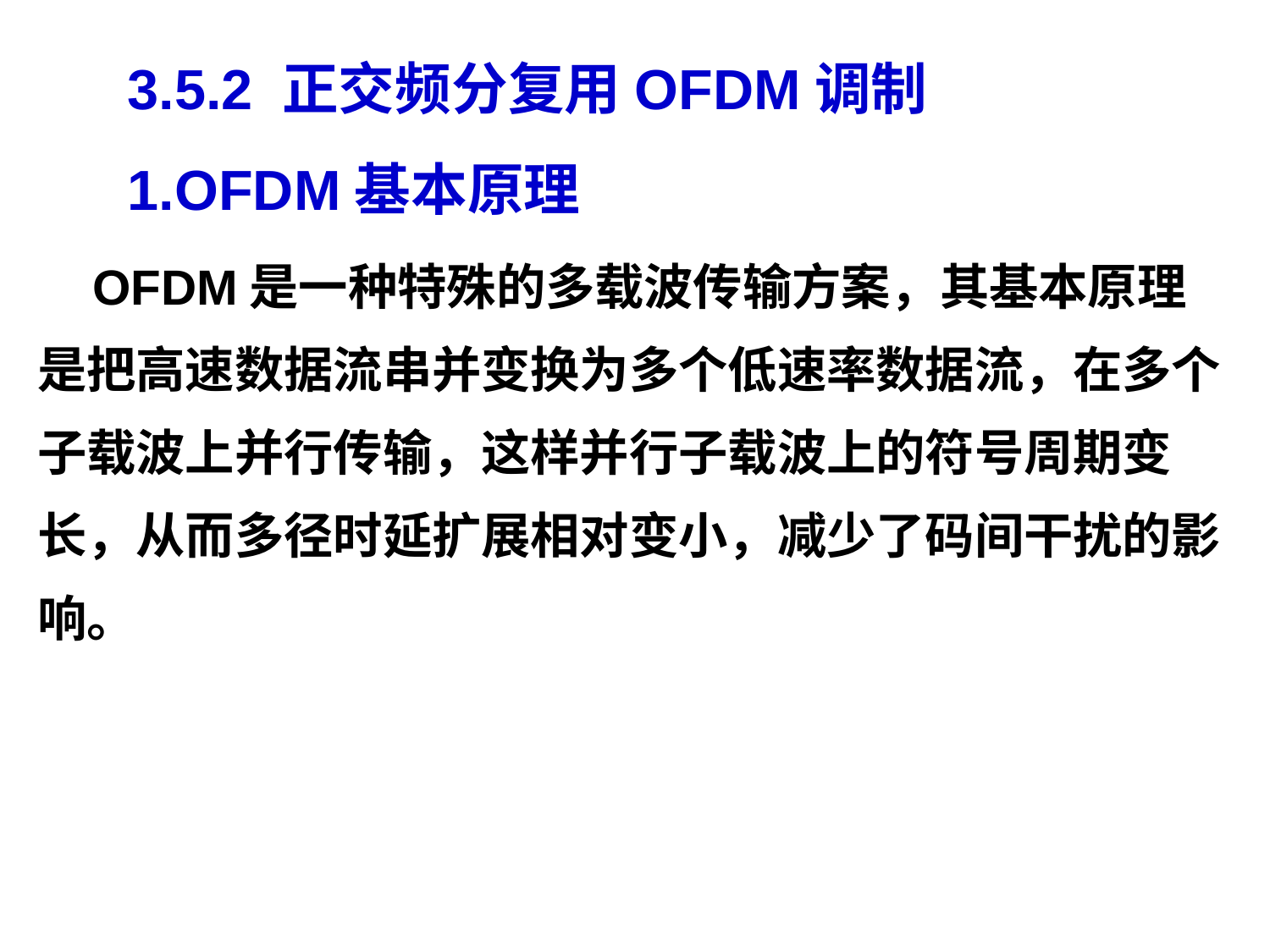

# 3.5.2 正交频分复用OFDM调制 1.OFDM基本原理
    OFDM是一种特殊的多载波传输方案，其基本原理是把高速数据流串并变换为多个低速率数据流，在多个子载波上并行传输，这样并行子载波上的符号周期变长，从而多径时延扩展相对变小，减少了码间干扰的影响。